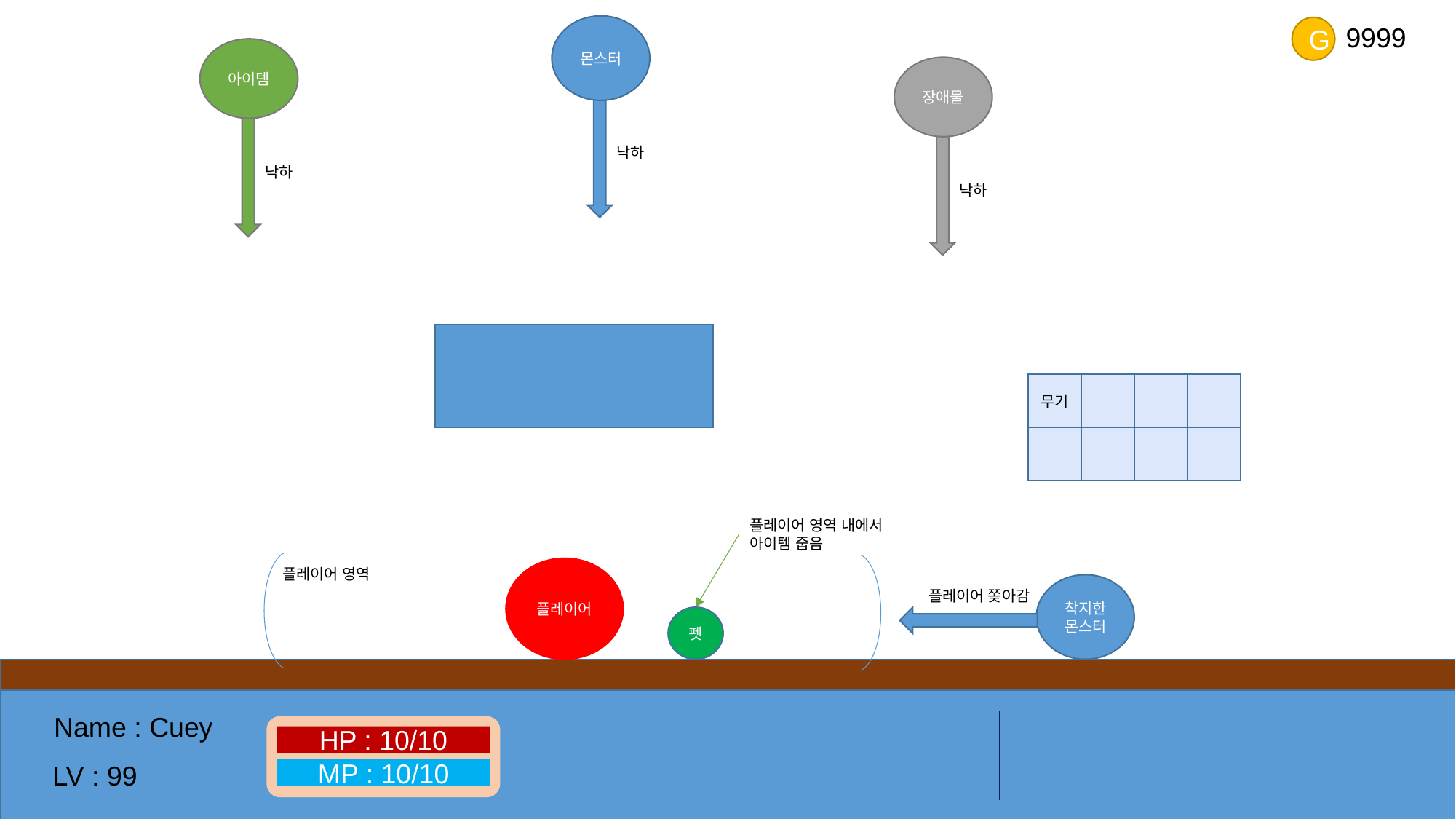

9999
몬스터
G
아이템
장애물

낙하
낙하
낙하

무기

플레이어 영역 내에서
아이템 줍음

플레이어
플레이어 영역
착지한몬스터
플레이어 쫒아감

펫

Name : Cuey

HP : 10/10
LV : 99
MP : 10/10